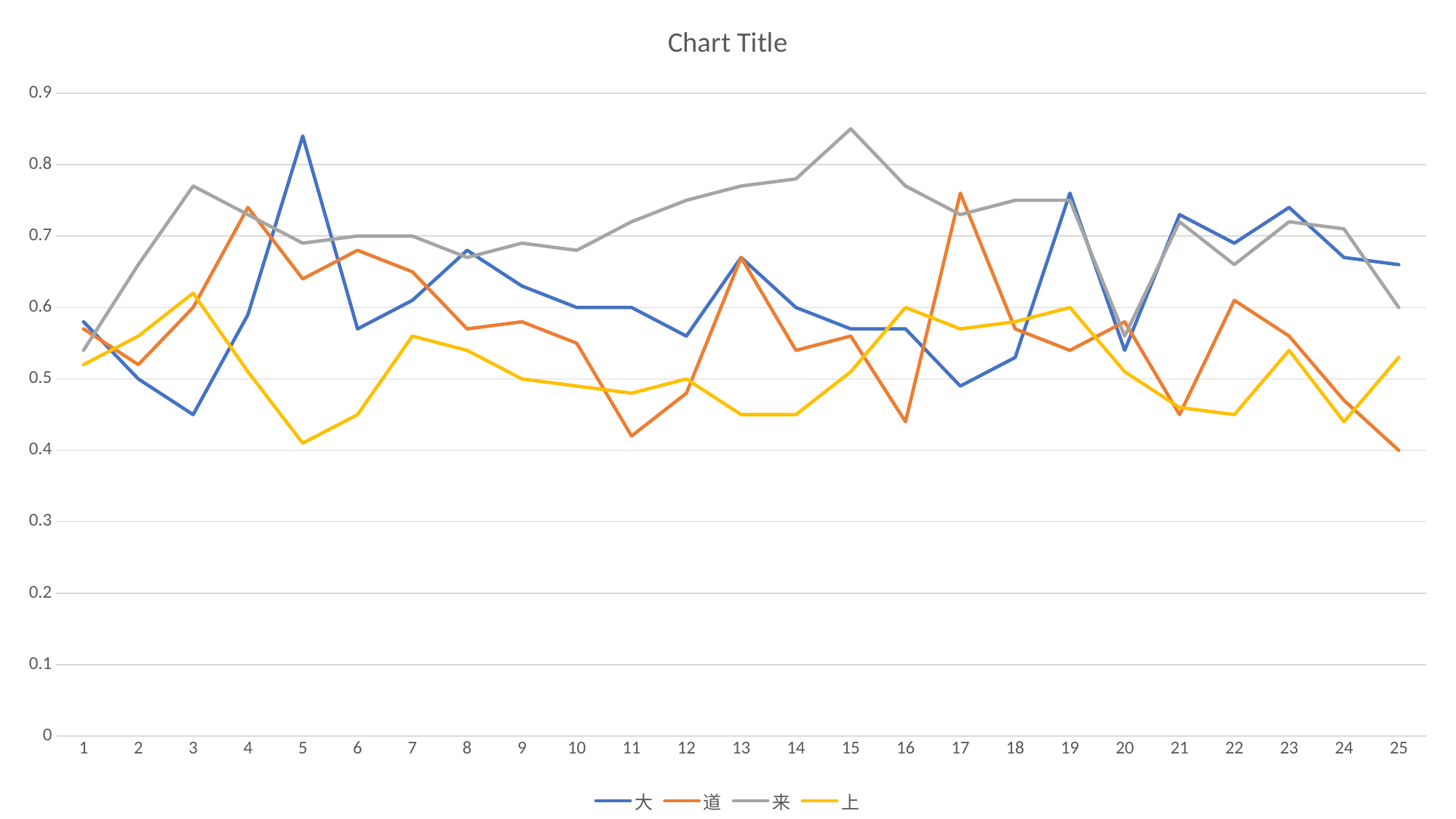

### Chart:

| Category | 大 | 道 | 来 | 上 |
|---|---|---|---|---|
| 1 | 0.58 | 0.57 | 0.54 | 0.52 |
| 2 | 0.5 | 0.52 | 0.66 | 0.56 |
| 3 | 0.45 | 0.6 | 0.77 | 0.62 |
| 4 | 0.59 | 0.74 | 0.73 | 0.51 |
| 5 | 0.84 | 0.64 | 0.69 | 0.41 |
| 6 | 0.57 | 0.68 | 0.7 | 0.45 |
| 7 | 0.61 | 0.65 | 0.7 | 0.56 |
| 8 | 0.68 | 0.57 | 0.67 | 0.54 |
| 9 | 0.63 | 0.58 | 0.69 | 0.5 |
| 10 | 0.6 | 0.55 | 0.68 | 0.49 |
| 11 | 0.6 | 0.42 | 0.72 | 0.48 |
| 12 | 0.56 | 0.48 | 0.75 | 0.5 |
| 13 | 0.67 | 0.67 | 0.77 | 0.45 |
| 14 | 0.6 | 0.54 | 0.78 | 0.45 |
| 15 | 0.57 | 0.56 | 0.85 | 0.51 |
| 16 | 0.57 | 0.44 | 0.77 | 0.6 |
| 17 | 0.49 | 0.76 | 0.73 | 0.57 |
| 18 | 0.53 | 0.57 | 0.75 | 0.58 |
| 19 | 0.76 | 0.54 | 0.75 | 0.6 |
| 20 | 0.54 | 0.58 | 0.56 | 0.51 |
| 21 | 0.73 | 0.45 | 0.72 | 0.46 |
| 22 | 0.69 | 0.61 | 0.66 | 0.45 |
| 23 | 0.74 | 0.56 | 0.72 | 0.54 |
| 24 | 0.67 | 0.47 | 0.71 | 0.44 |
| 25 | 0.66 | 0.4 | 0.6 | 0.53 |